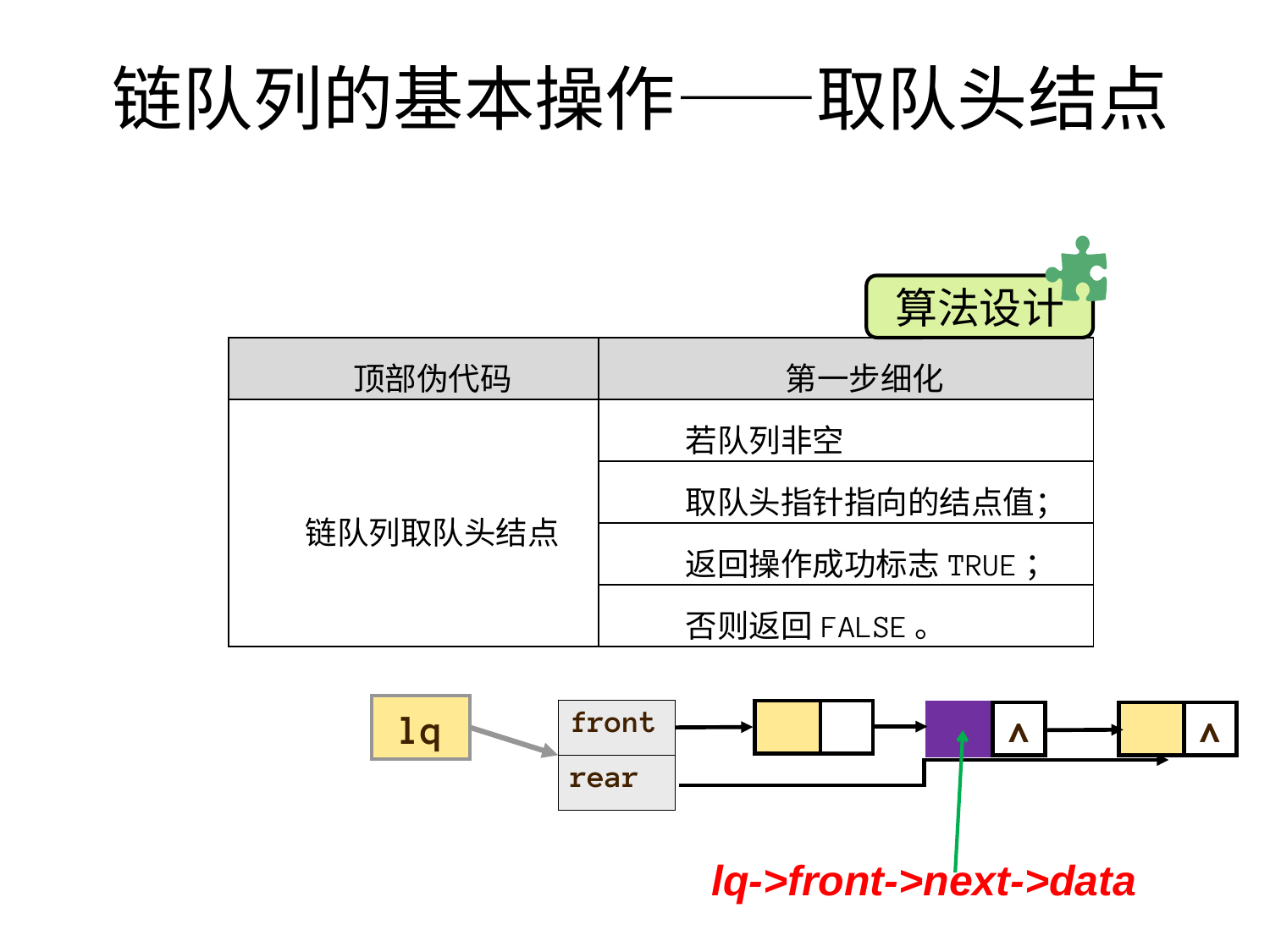

# 链队列的基本操作——取队头结点

算法设计
| 顶部伪代码 | 第一步细化 |
| --- | --- |
| 链队列取队头结点 | 若队列非空 |
|  | 取队头指针指向的结点值； |
|  | 返回操作成功标志TRUE； |
|  | 否则返回FALSE。 |
lq
| front |
| --- |
| rear |

∧

∧
lq->front->next->data
154